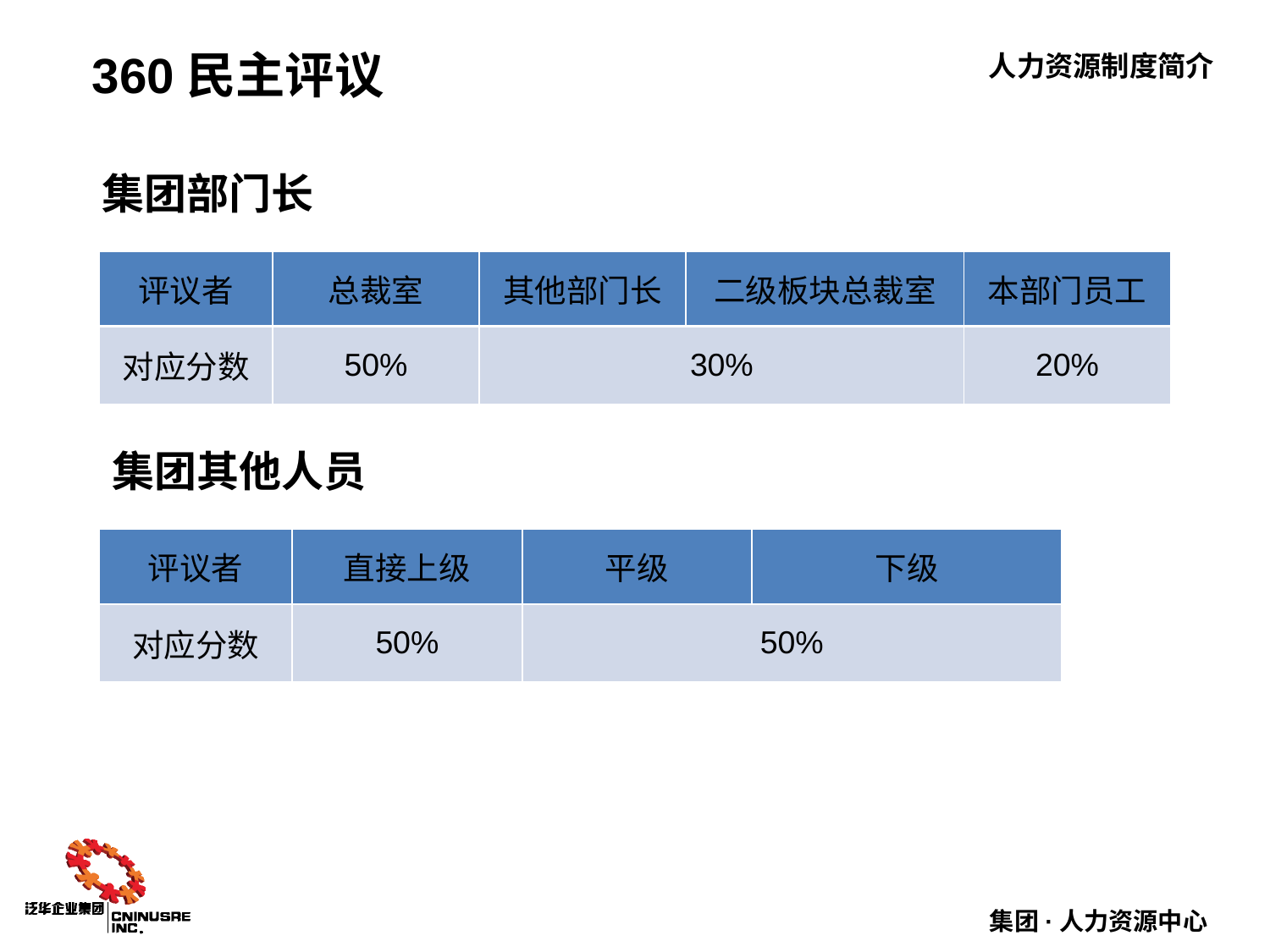

# 360民主评议
集团部门长
| 评议者 | 总裁室 | 其他部门长 | 二级板块总裁室 | 本部门员工 |
| --- | --- | --- | --- | --- |
| 对应分数 | 50% | 30% |  | 20% |
集团其他人员
| 评议者 | 直接上级 | 平级 | 下级 |
| --- | --- | --- | --- |
| 对应分数 | 50% | 50% |  |